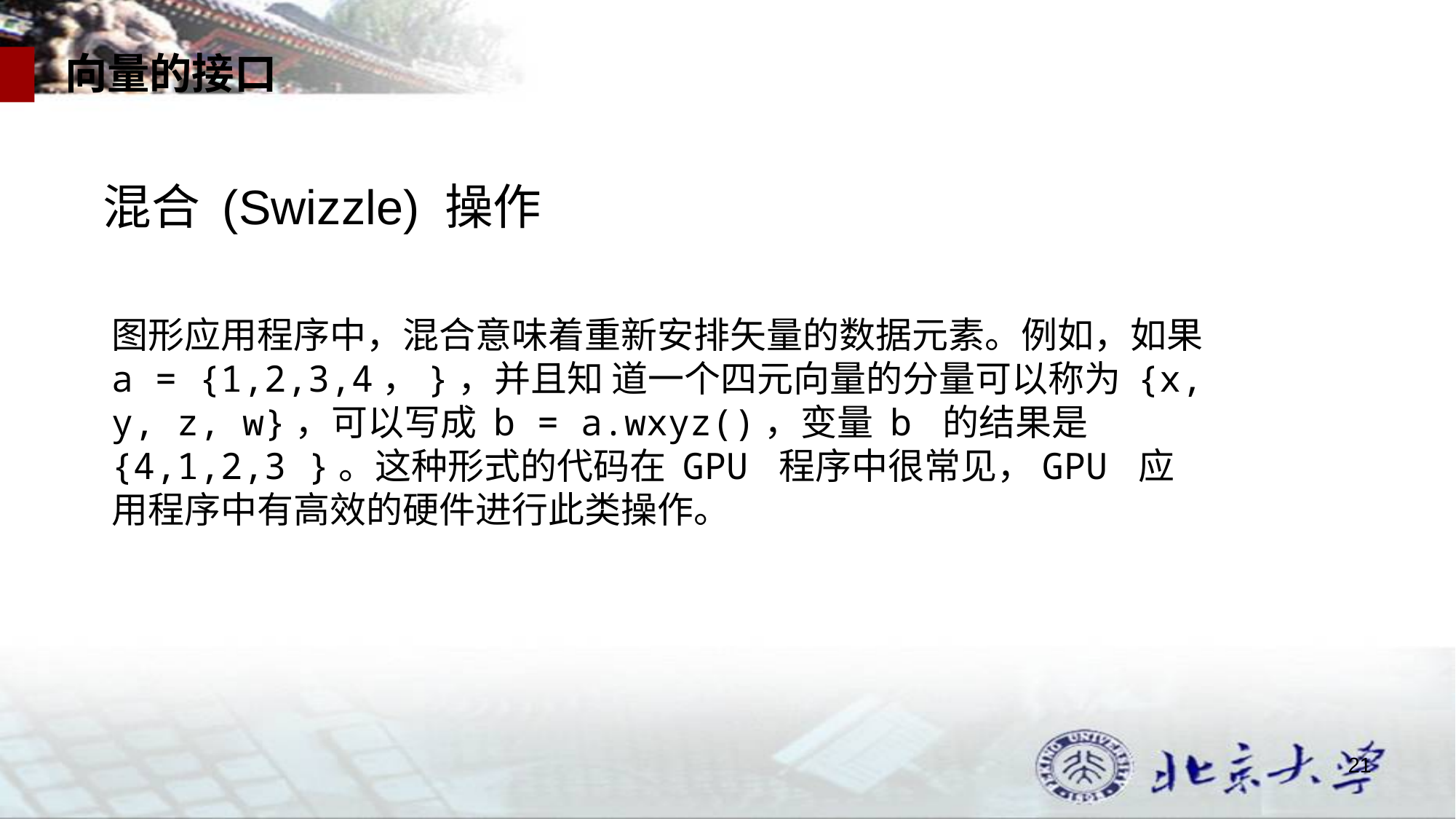

向量的接口

混合 (Swizzle) 操作
图形应用程序中，混合意味着重新安排矢量的数据元素。例如，如果 a = {1,2,3,4，}，并且知 道一个四元向量的分量可以称为 {x, y, z, w}，可以写成 b = a.wxyz()，变量 b 的结果是 {4,1,2,3 }。这种形式的代码在 GPU 程序中很常见，GPU 应用程序中有高效的硬件进行此类操作。
21